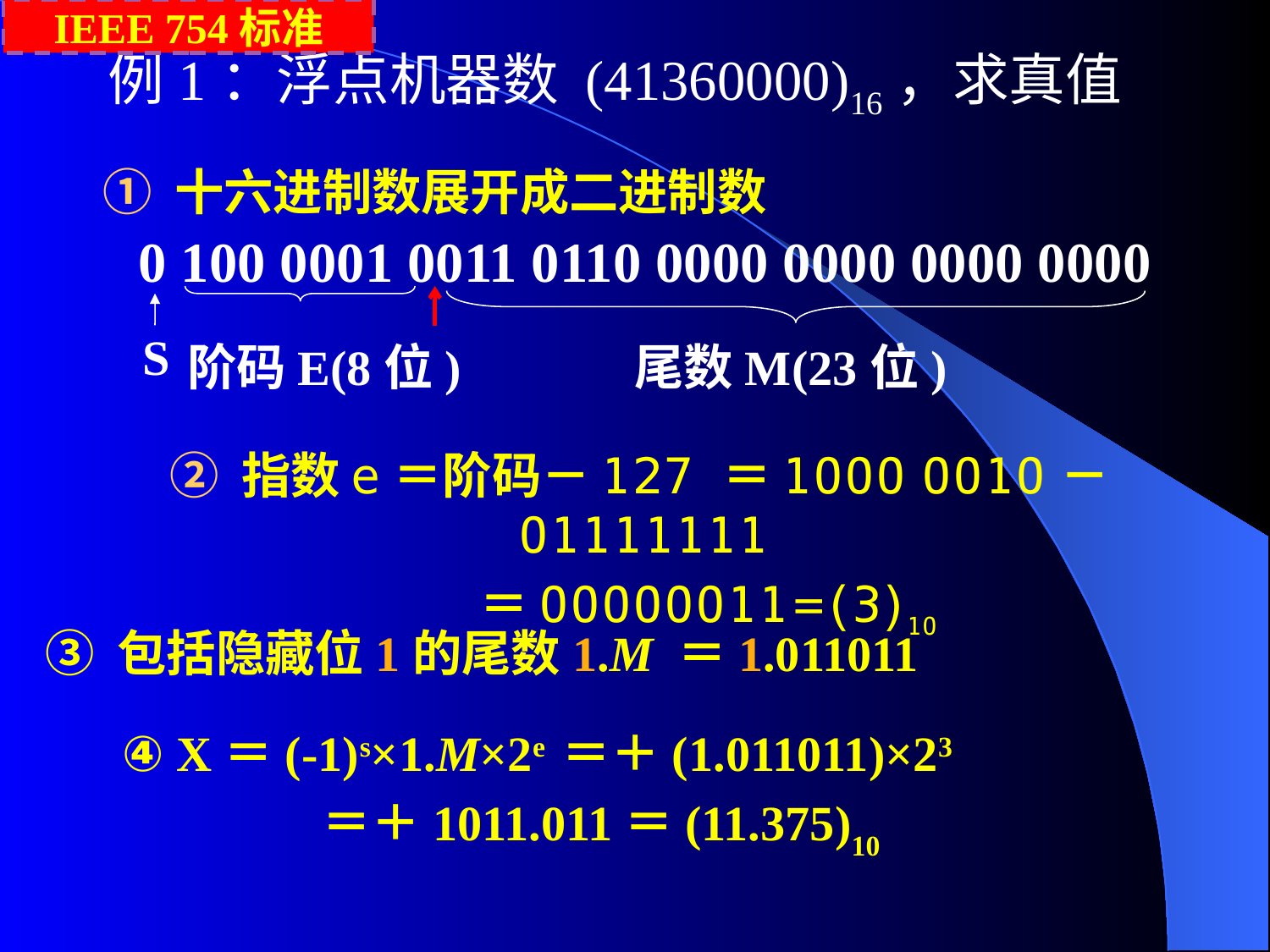

IEEE 754标准
例1：浮点机器数 (41360000)16，求真值
① 十六进制数展开成二进制数
0 100 0001 0011 0110 0000 0000 0000 0000

S
阶码E(8位)
尾数M(23位)
② 指数e＝阶码－127 ＝1000 0010－01111111
	＝00000011=(3)10
③ 包括隐藏位1的尾数1.M ＝1.011011
④ X＝(-1)s×1.M×2e ＝＋(1.011011)×23
	＝＋1011.011＝(11.375)10